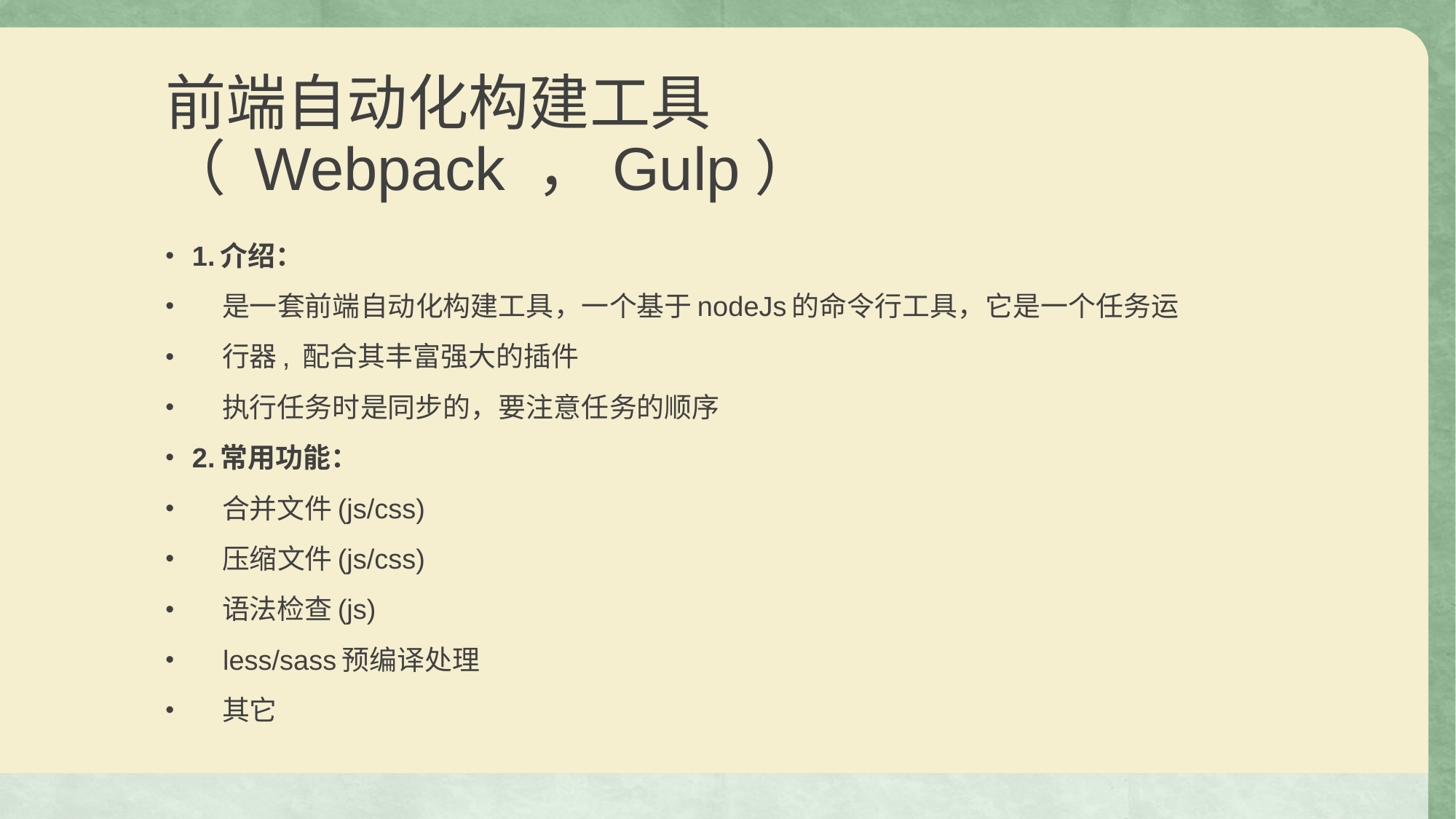

# 前端自动化构建工具（ Webpack ，Gulp）
1.介绍：
    是一套前端自动化构建工具，一个基于nodeJs的命令行工具，它是一个任务运
    行器, 配合其丰富强大的插件
    执行任务时是同步的，要注意任务的顺序
2.常用功能：
    合并文件(js/css)
    压缩文件(js/css)
    语法检查(js)
    less/sass预编译处理
    其它